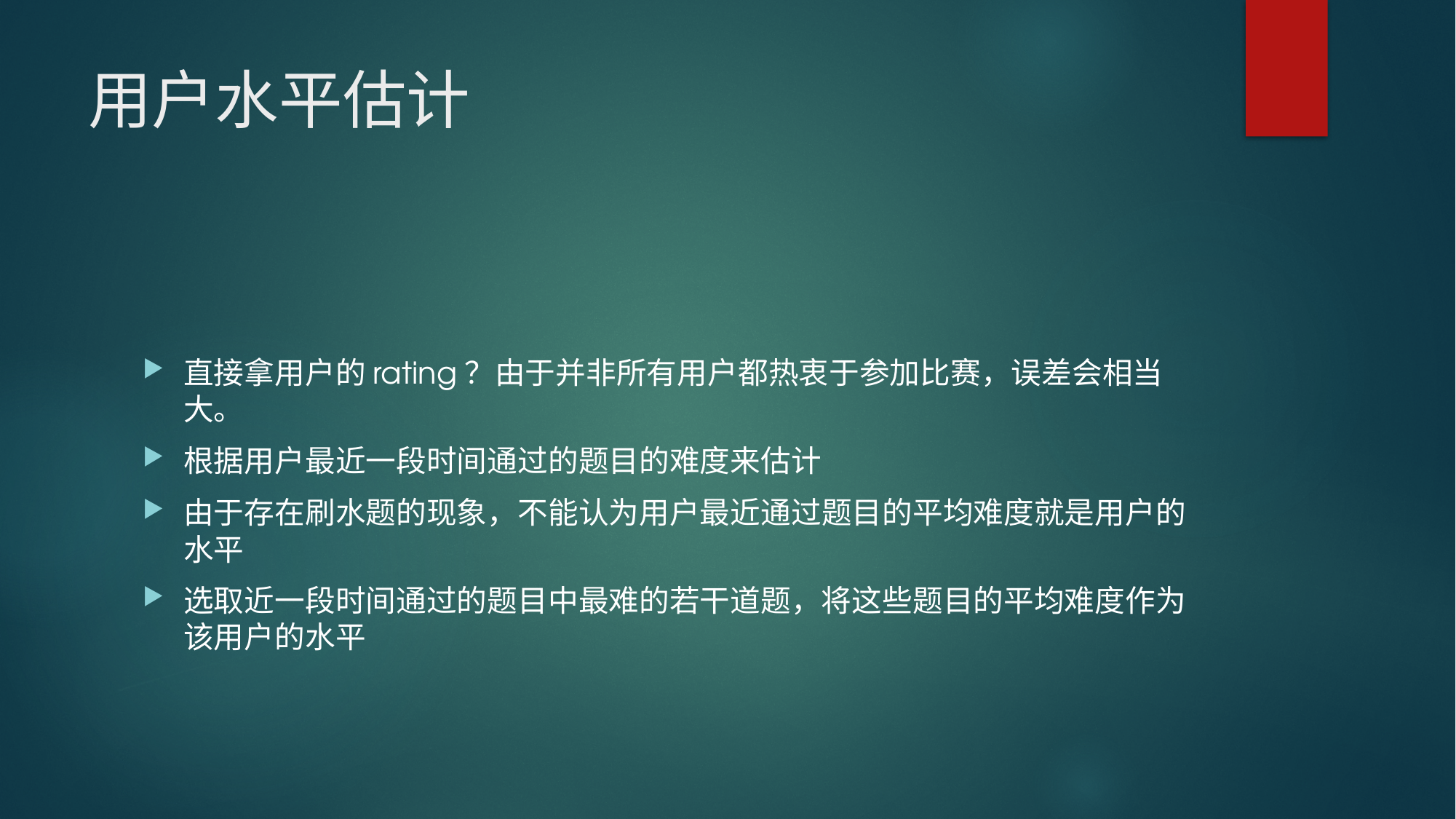

# 用户水平估计

直接拿用户的rating？由于并非所有用户都热衷于参加比赛，误差会相当大。
根据用户最近一段时间通过的题目的难度来估计
由于存在刷水题的现象，不能认为用户最近通过题目的平均难度就是用户的水平
选取近一段时间通过的题目中最难的若干道题，将这些题目的平均难度作为该用户的水平